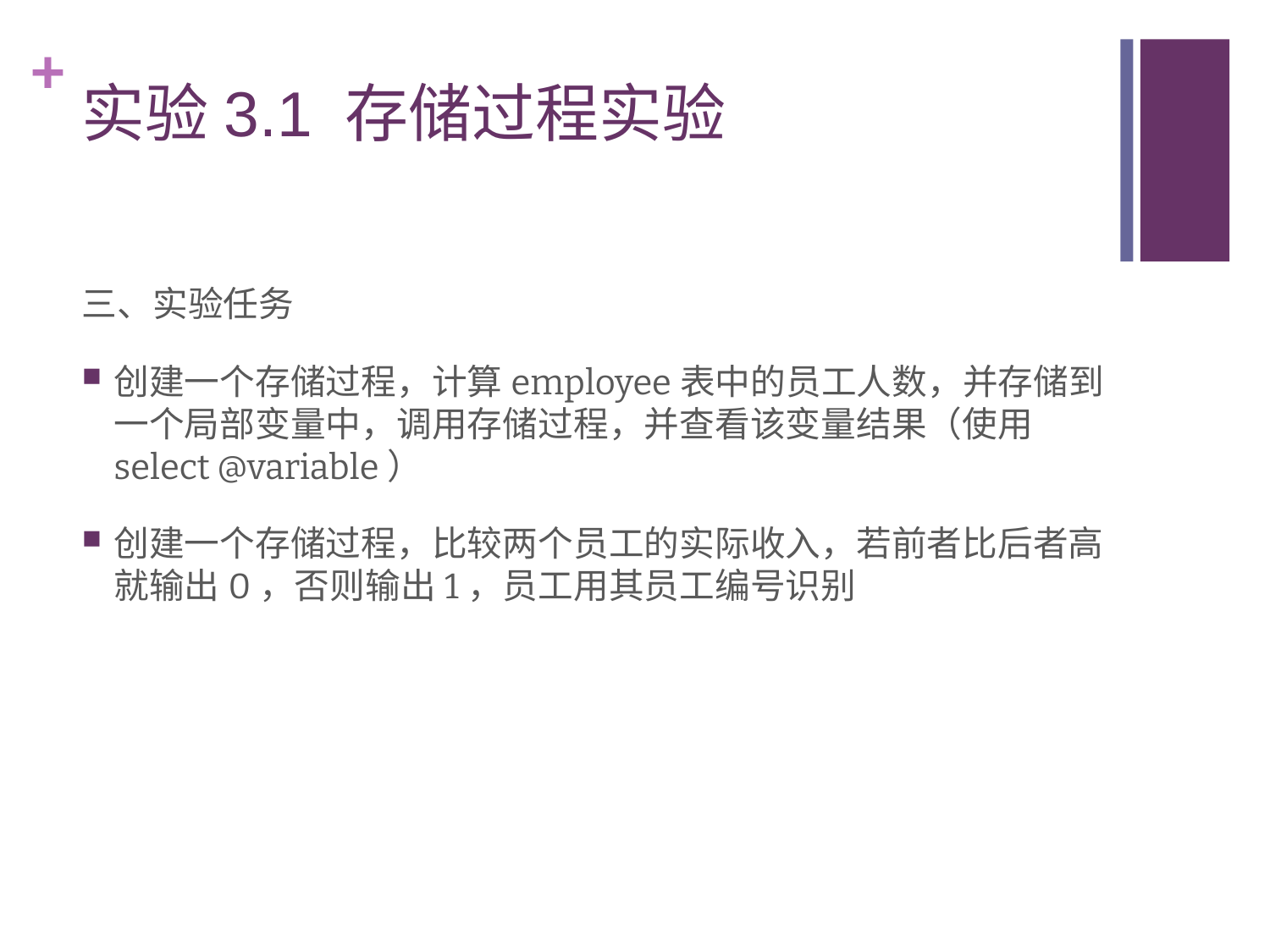

# 实验3.1 存储过程实验
三、实验任务
创建一个存储过程，计算employee表中的员工人数，并存储到一个局部变量中，调用存储过程，并查看该变量结果（使用select @variable）
创建一个存储过程，比较两个员工的实际收入，若前者比后者高就输出0，否则输出1，员工用其员工编号识别